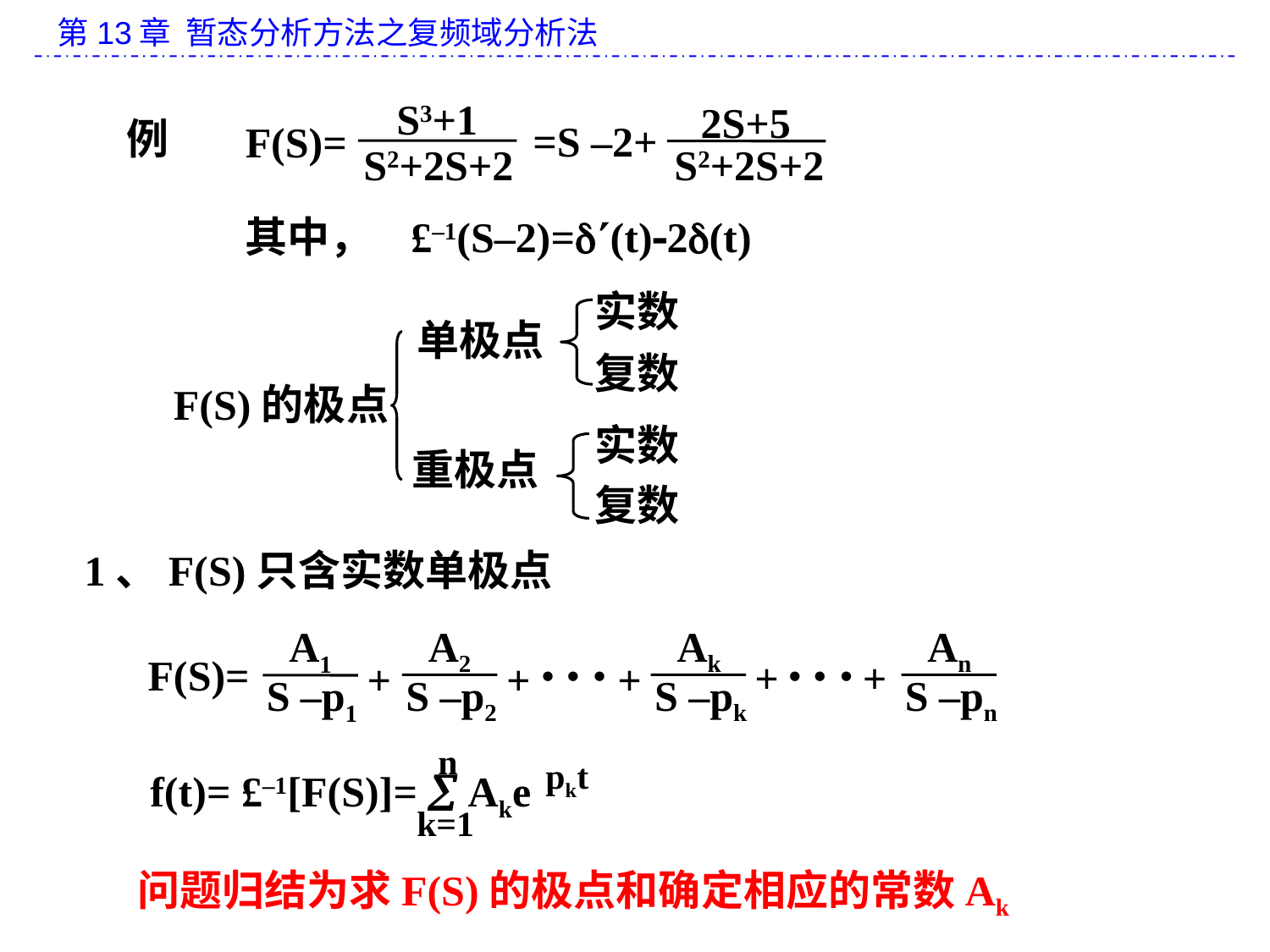

S3+1
S2+2S+2

例
F(S)=
2S+5
S2+2S+2

=S –2+
其中，   £–1(S–2)=δ′(t)−2δ(t)
实数

复数
实数

复数
单极点

重极点
F(S)的极点
1、F(S)只含实数单极点
A2
S –p2

Ak
S –pk

An
S –pn

A1
S –p1

F(S)=
+
+
+
+
•
•
•
+
•
•
•
n
pkt
f(t)= £–1[F(S)]= ∑ Ake
k=1
问题归结为求F(S)的极点和确定相应的常数Ak